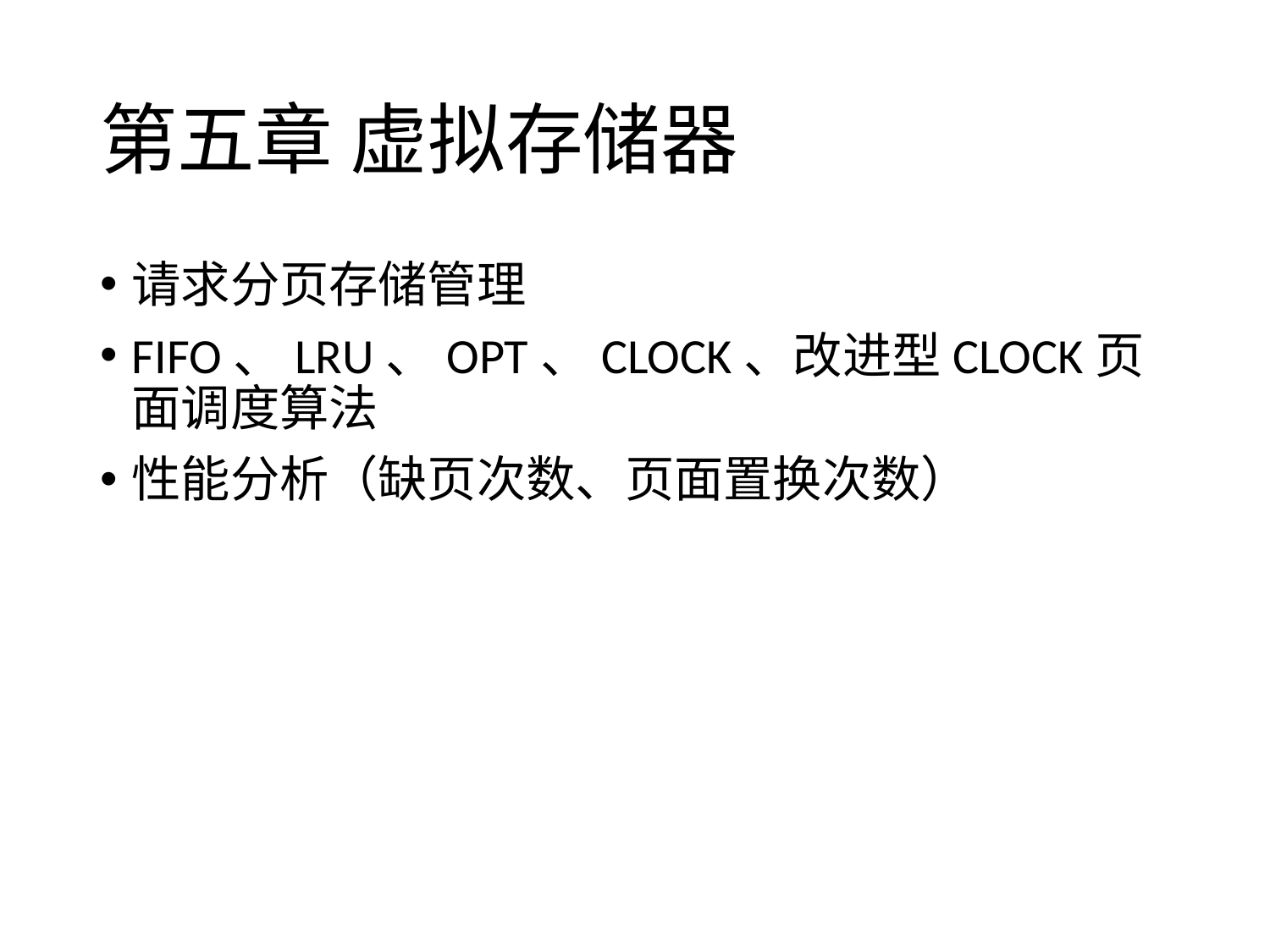

# 第五章 虚拟存储器
请求分页存储管理
FIFO、LRU、OPT、CLOCK、改进型CLOCK页面调度算法
性能分析（缺页次数、页面置换次数）